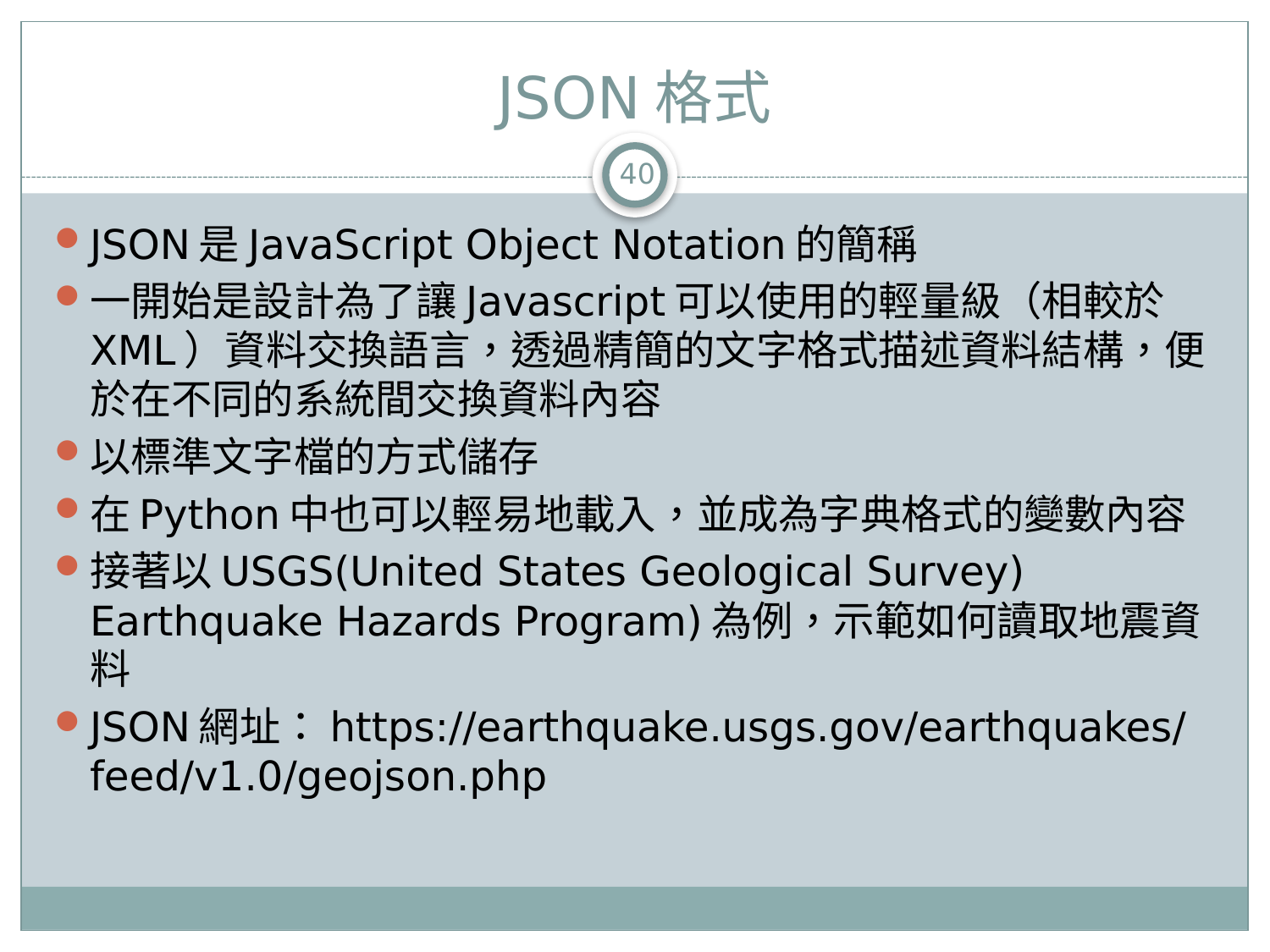

# JSON格式
40
JSON是JavaScript Object Notation的簡稱
一開始是設計為了讓Javascript可以使用的輕量級（相較於XML）資料交換語言，透過精簡的文字格式描述資料結構，便於在不同的系統間交換資料內容
以標準文字檔的方式儲存
在Python中也可以輕易地載入，並成為字典格式的變數內容
接著以USGS(United States Geological Survey) Earthquake Hazards Program)為例，示範如何讀取地震資料
JSON網址：https://earthquake.usgs.gov/earthquakes/feed/v1.0/geojson.php